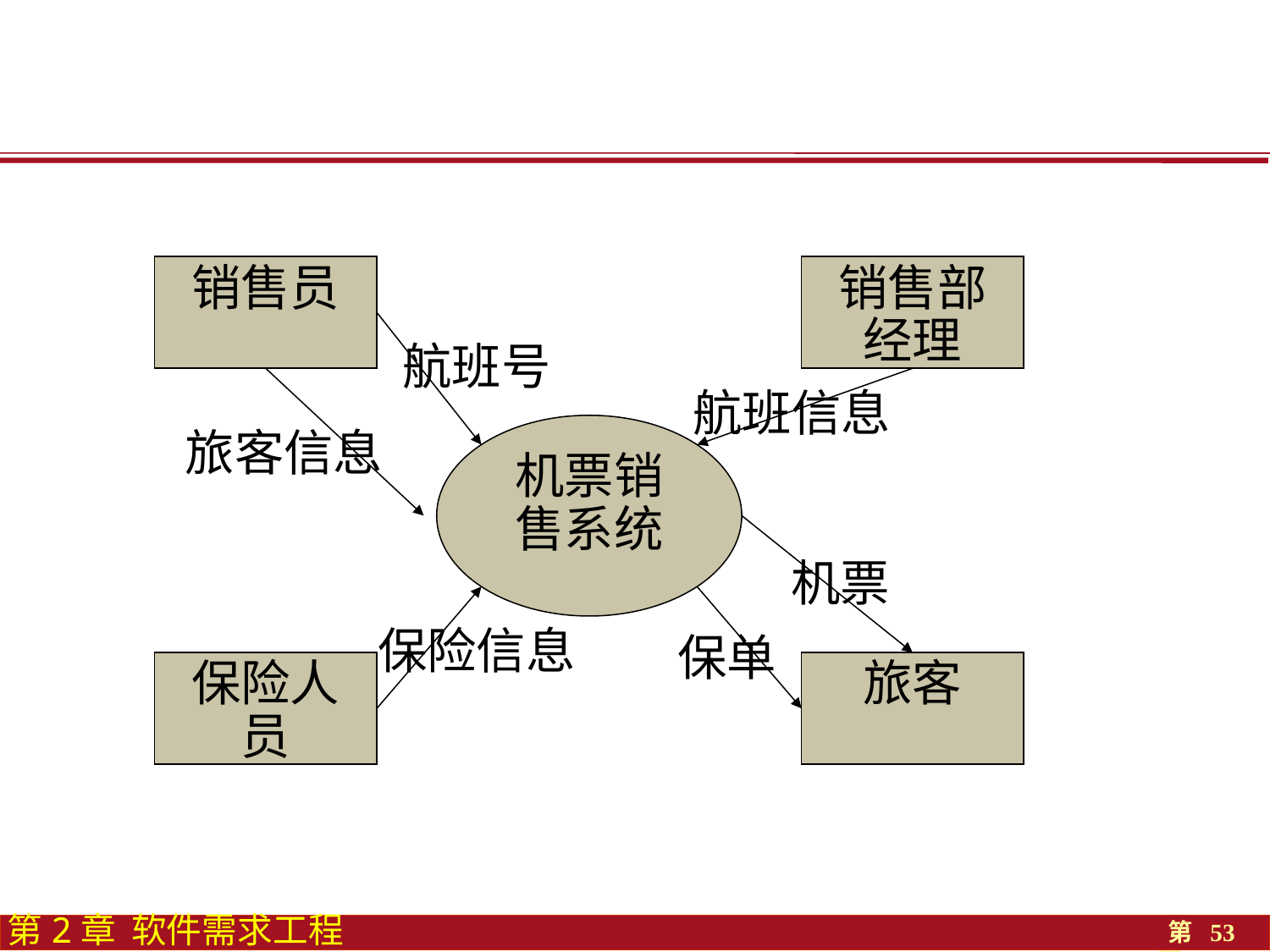

销售员
销售部经理
航班号
航班信息
机票销售系统
旅客信息
机票
保险信息
保单
保险人员
旅客